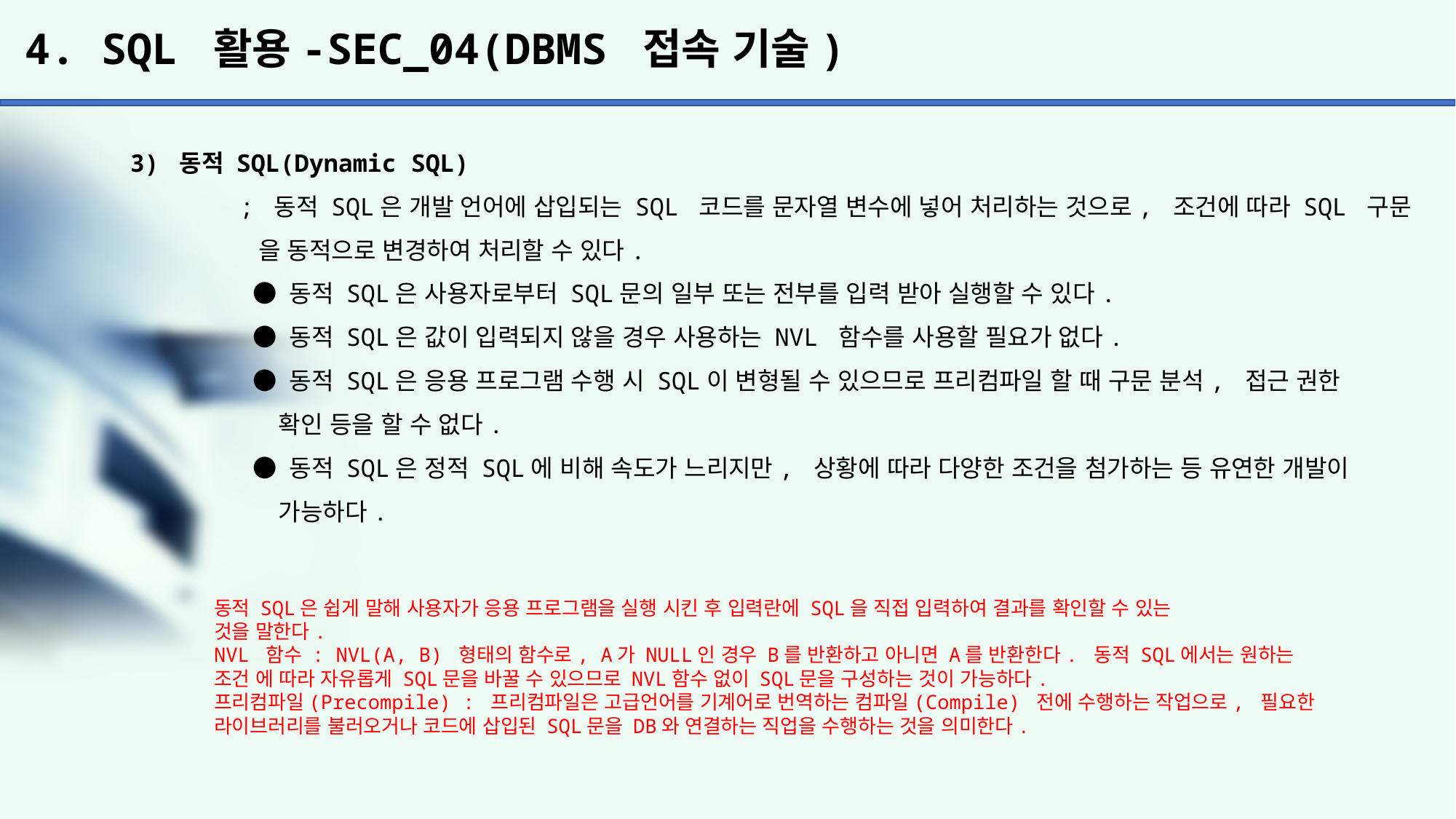

# 4. SQL 활용-SEC_04(DBMS 접속 기술)
3) 동적 SQL(Dynamic SQL)
	; 동적 SQL은 개발 언어에 삽입되는 SQL 코드를 문자열 변수에 넣어 처리하는 것으로, 조건에 따라 SQL 구문
	  을 동적으로 변경하여 처리할 수 있다.
	  ● 동적 SQL은 사용자로부터 SQL문의 일부 또는 전부를 입력 받아 실행할 수 있다.
	  ● 동적 SQL은 값이 입력되지 않을 경우 사용하는 NVL 함수를 사용할 필요가 없다.
	  ● 동적 SQL은 응용 프로그램 수행 시 SQL이 변형될 수 있으므로 프리컴파일 할 때 구문 분석, 접근 권한
	     확인 등을 할 수 없다.
	  ● 동적 SQL은 정적 SQL에 비해 속도가 느리지만, 상황에 따라 다양한 조건을 첨가하는 등 유연한 개발이
	     가능하다.
동적 SQL은 쉽게 말해 사용자가 응용 프로그램을 실행 시킨 후 입력란에 SQL을 직접 입력하여 결과를 확인할 수 있는
것을 말한다.
NVL 함수 : NVL(A, B) 형태의 함수로, A가 NULL인 경우 B를 반환하고 아니면 A를 반환한다. 동적 SQL에서는 원하는 조건 에 따라 자유롭게 SQL문을 바꿀 수 있으므로 NVL함수 없이 SQL문을 구성하는 것이 가능하다.
프리컴파일(Precompile) : 프리컴파일은 고급언어를 기계어로 번역하는 컴파일(Compile) 전에 수행하는 작업으로, 필요한 라이브러리를 불러오거나 코드에 삽입된 SQL문을 DB와 연결하는 직업을 수행하는 것을 의미한다.